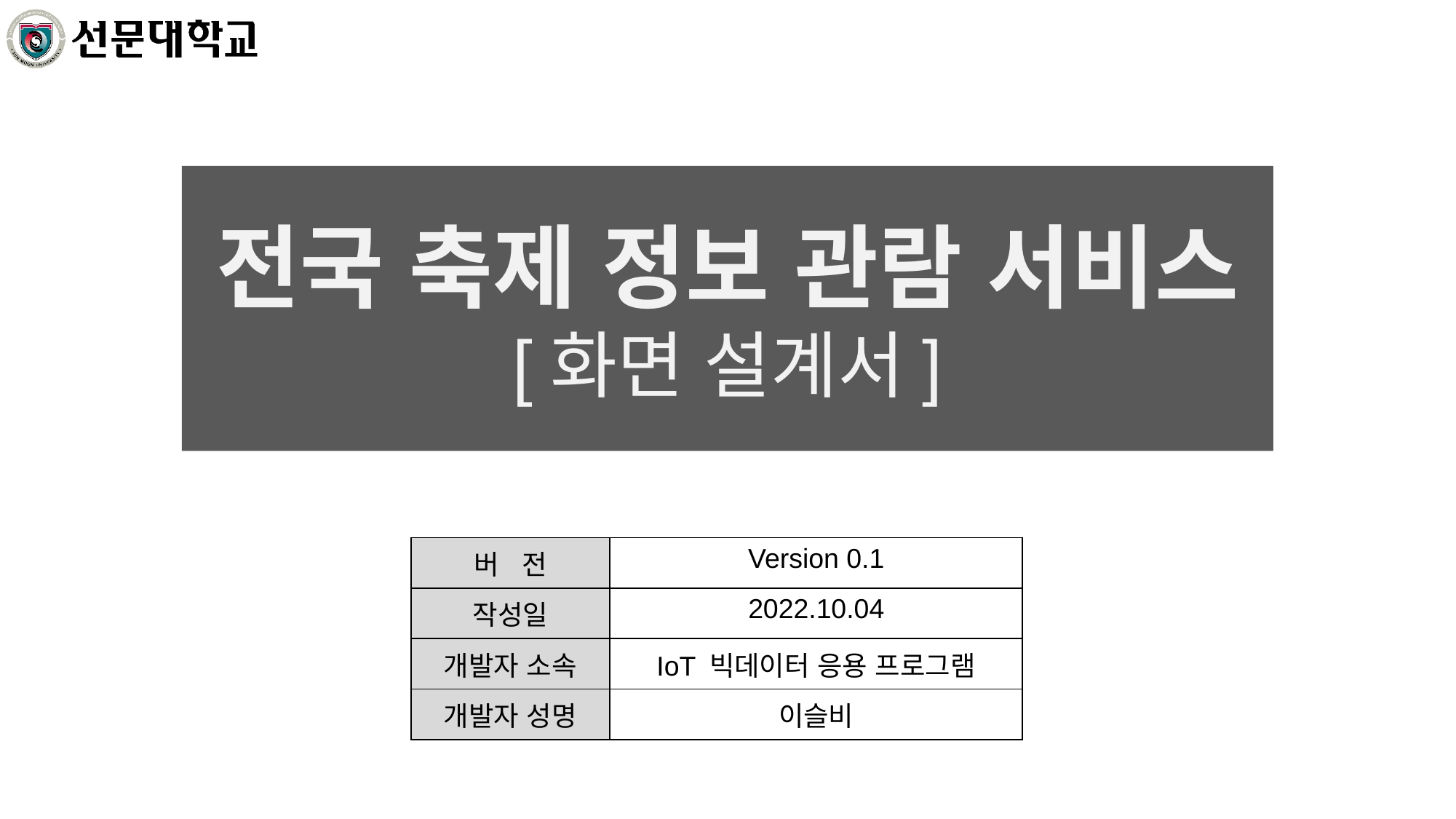

# 전국 축제 정보 관람 서비스 [화면 설계서]
| 버 전 | Version 0.1 |
| --- | --- |
| 작성일 | 2022.10.04 |
| 개발자 소속 | IoT 빅데이터 응용 프로그램 |
| 개발자 성명 | 이슬비 |